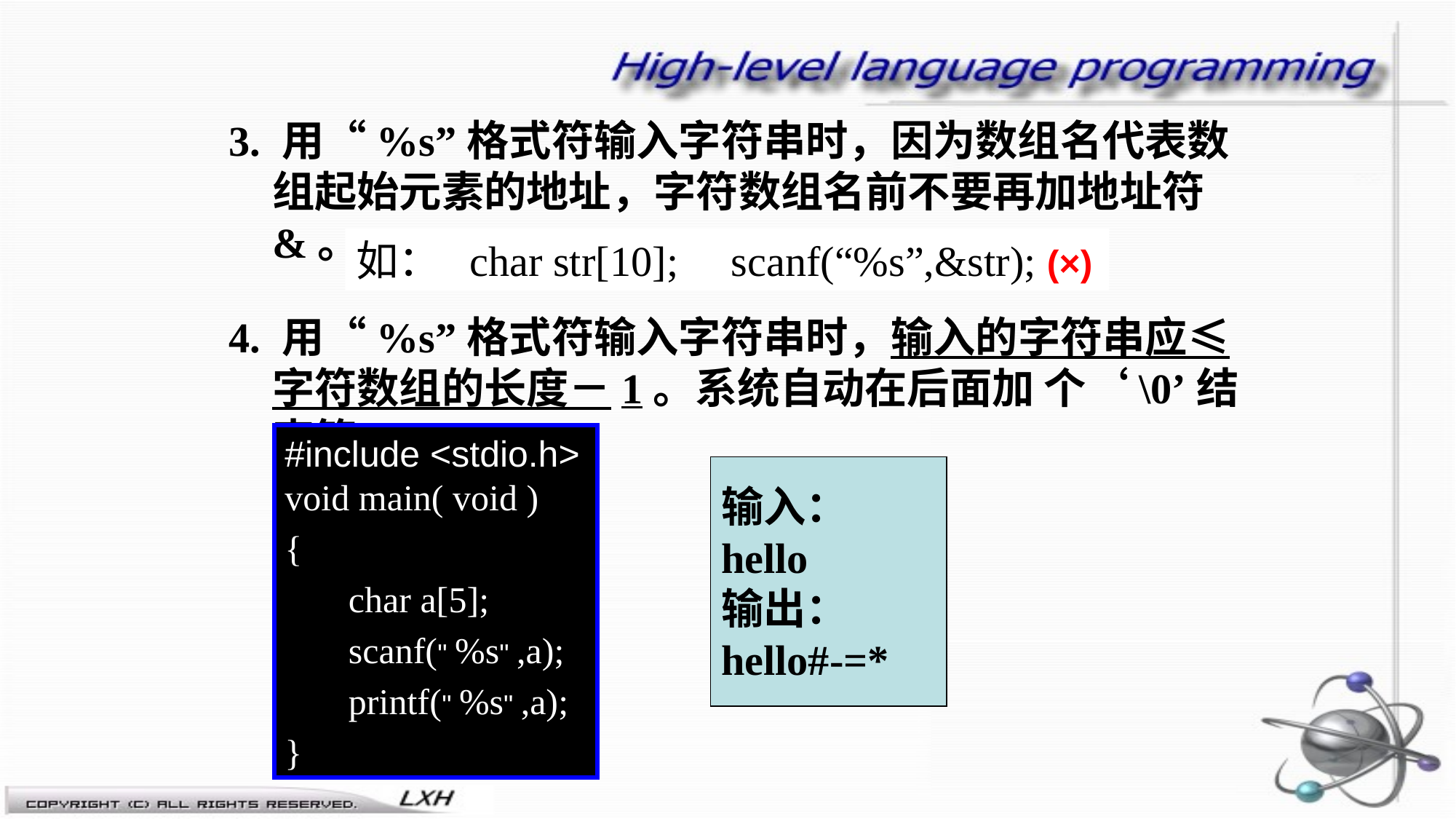

3. 用“%s”格式符输入字符串时，因为数组名代表数组起始元素的地址，字符数组名前不要再加地址符&。
如：  char str[10];     scanf(“%s”,&str); (×)
4. 用“%s”格式符输入字符串时，输入的字符串应≤字符数组的长度－1。系统自动在后面加 个‘\0’结束符。
#include <stdio.h>
void main( void )
{
       char a[5];
       scanf(" %s" ,a);
       printf(" %s" ,a);
}
输入：
hello
输出：
hello#-=*